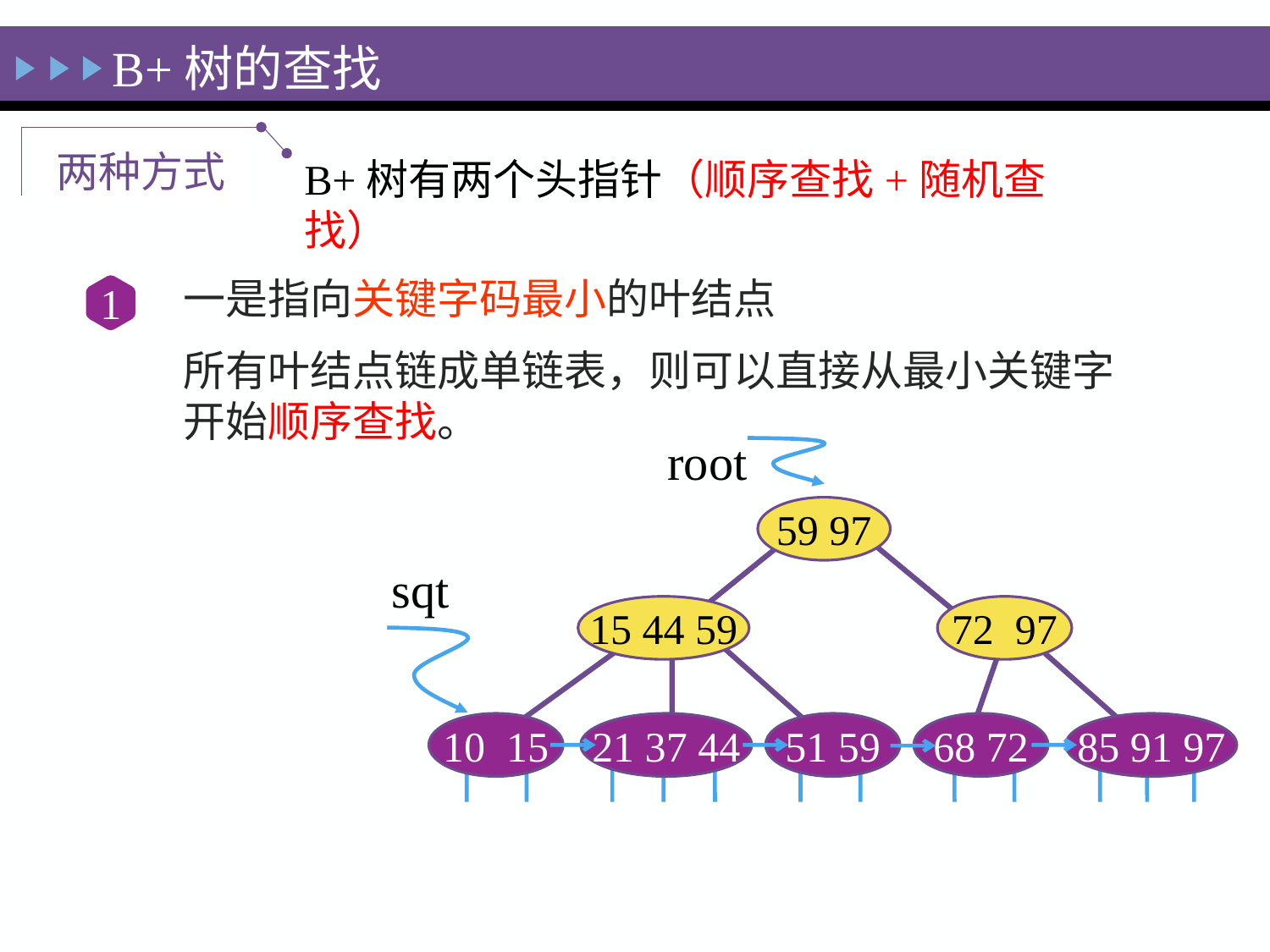

B+树的查找

两种方式
B+树有两个头指针（顺序查找+随机查找）
一是指向关键字码最小的叶结点
所有叶结点链成单链表，则可以直接从最小关键字开始顺序查找。

1
root

59 97

15 44 59
72  97

10  15
21 37 44
51 59
68 72
85 91 97

sqt